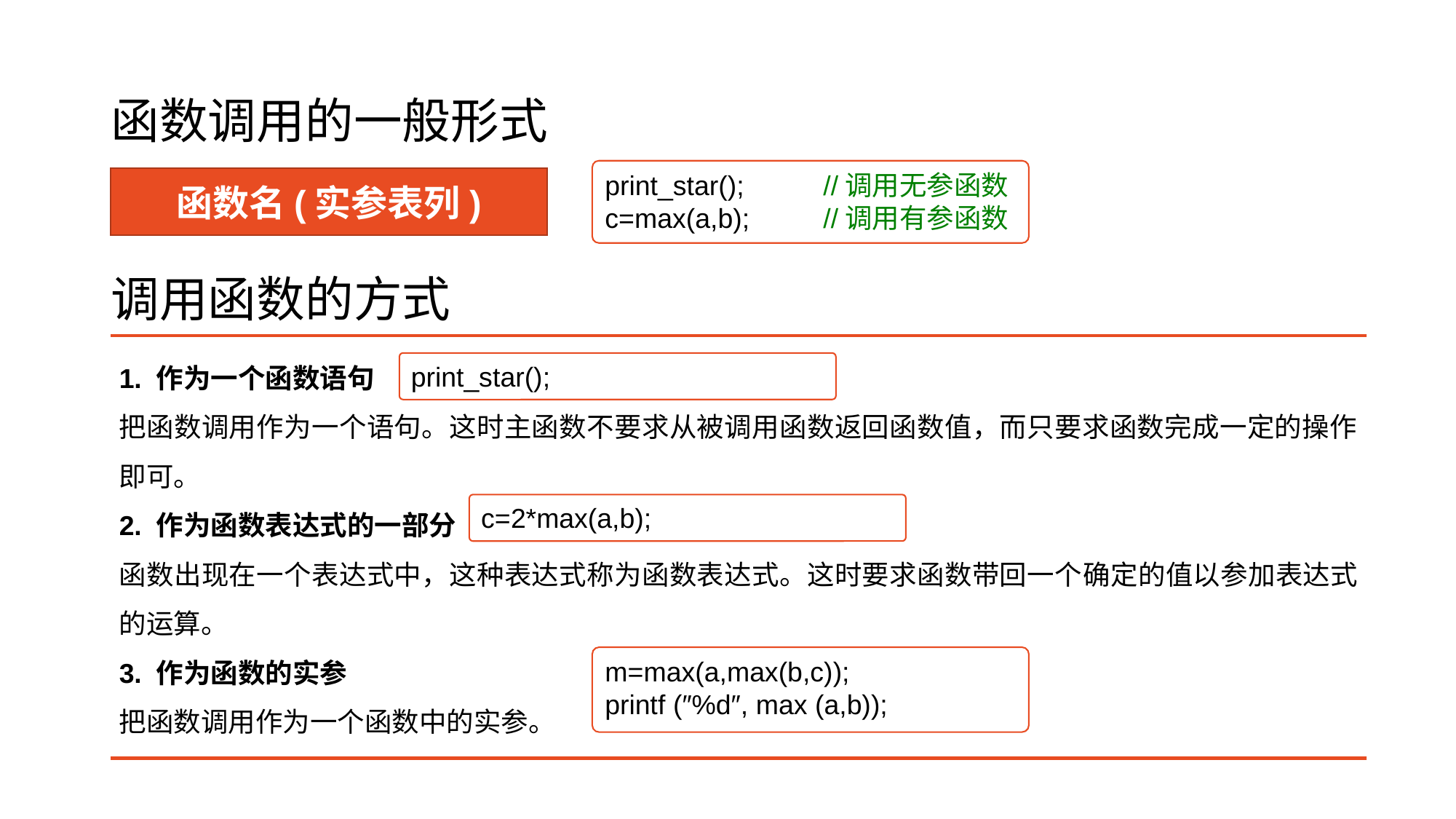

# 函数调用的一般形式
print_star();	//调用无参函数
c=max(a,b);	//调用有参函数
函数名(实参表列)
调用函数的方式
1. 作为一个函数语句
把函数调用作为一个语句。这时主函数不要求从被调用函数返回函数值，而只要求函数完成一定的操作即可。
2. 作为函数表达式的一部分
函数出现在一个表达式中，这种表达式称为函数表达式。这时要求函数带回一个确定的值以参加表达式的运算。
3. 作为函数的实参
把函数调用作为一个函数中的实参。
print_star();
c=2*max(a,b);
m=max(a,max(b,c));
printf (″%d″, max (a,b));